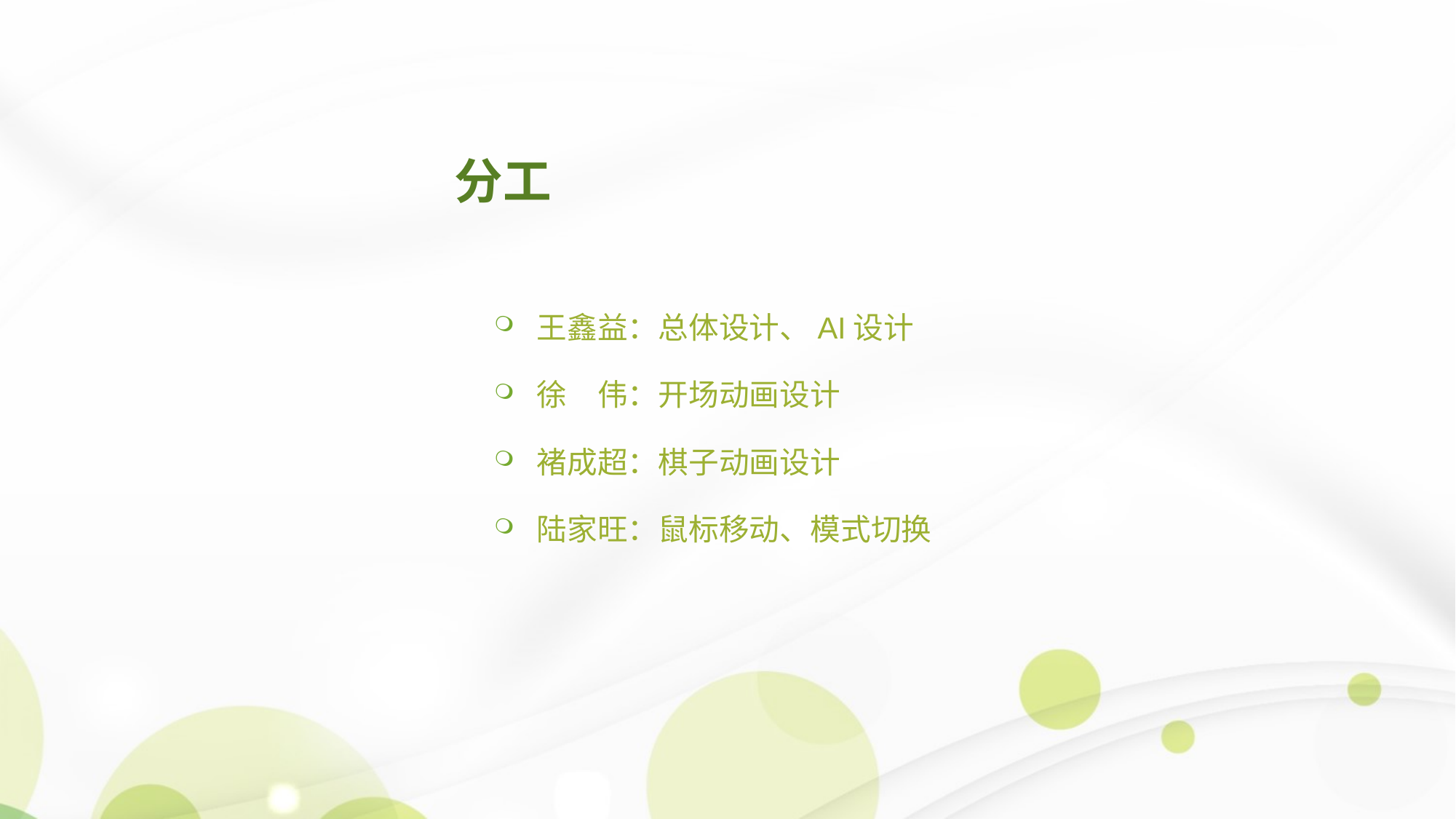

# 分工
王鑫益：总体设计、AI设计
徐　伟：开场动画设计
褚成超：棋子动画设计
陆家旺：鼠标移动、模式切换